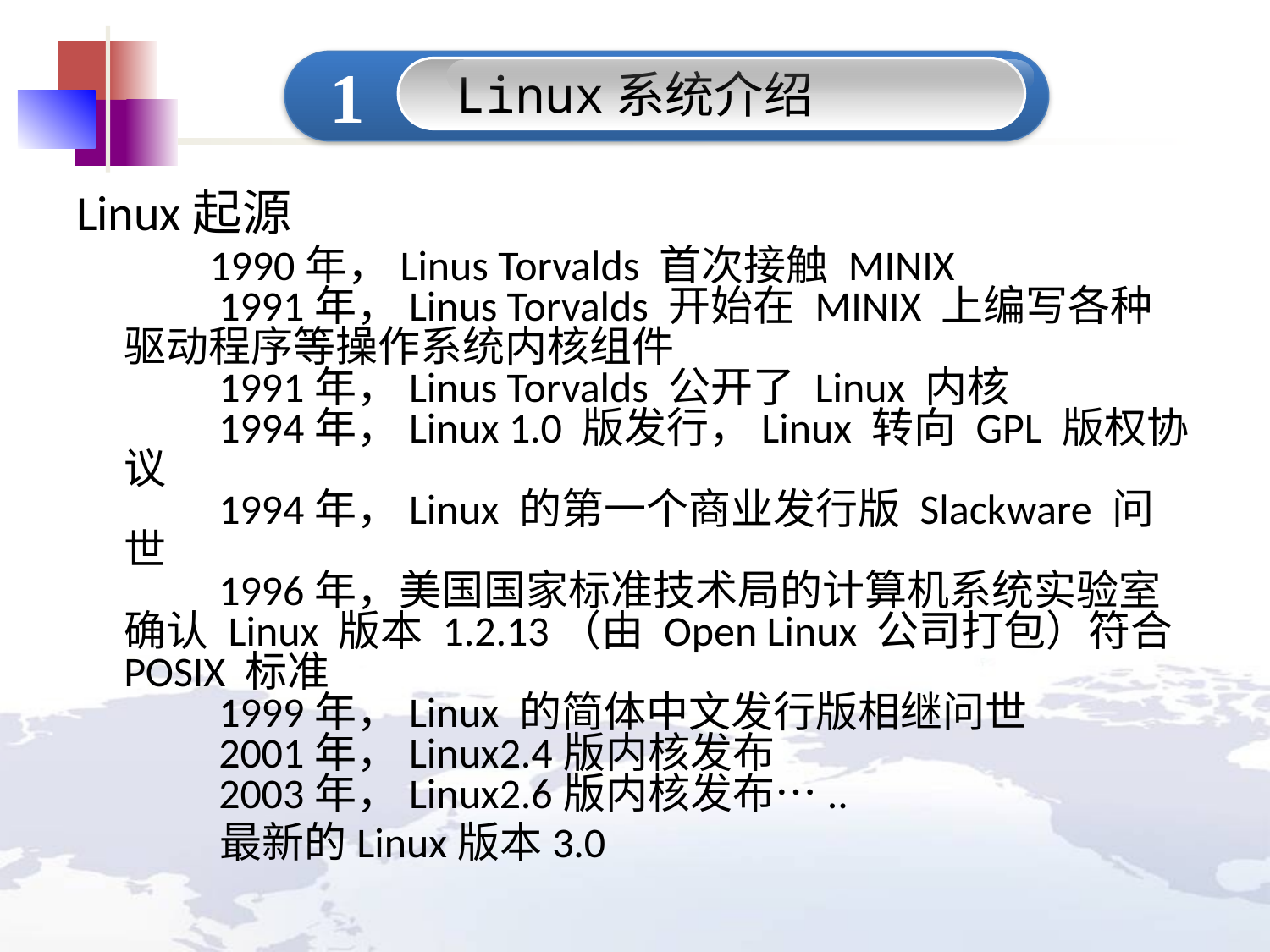

1

Linux系统介绍

Linux起源
              1990年，Linus Torvalds 首次接触 MINIX
　　1991年，Linus Torvalds 开始在 MINIX 上编写各种驱动程序等操作系统内核组件
　　1991年，Linus Torvalds 公开了 Linux 内核
　　1994年，Linux 1.0 版发行，Linux 转向 GPL 版权协议
　　1994年，Linux 的第一个商业发行版 Slackware 问世
　　1996年，美国国家标准技术局的计算机系统实验室确认 Linux 版本 1.2.13（由 Open Linux 公司打包）符合 POSIX 标准
　　1999年，Linux 的简体中文发行版相继问世
　　2001年，Linux2.4版内核发布
　　2003年，Linux2.6版内核发布…..
              最新的Linux版本3.0